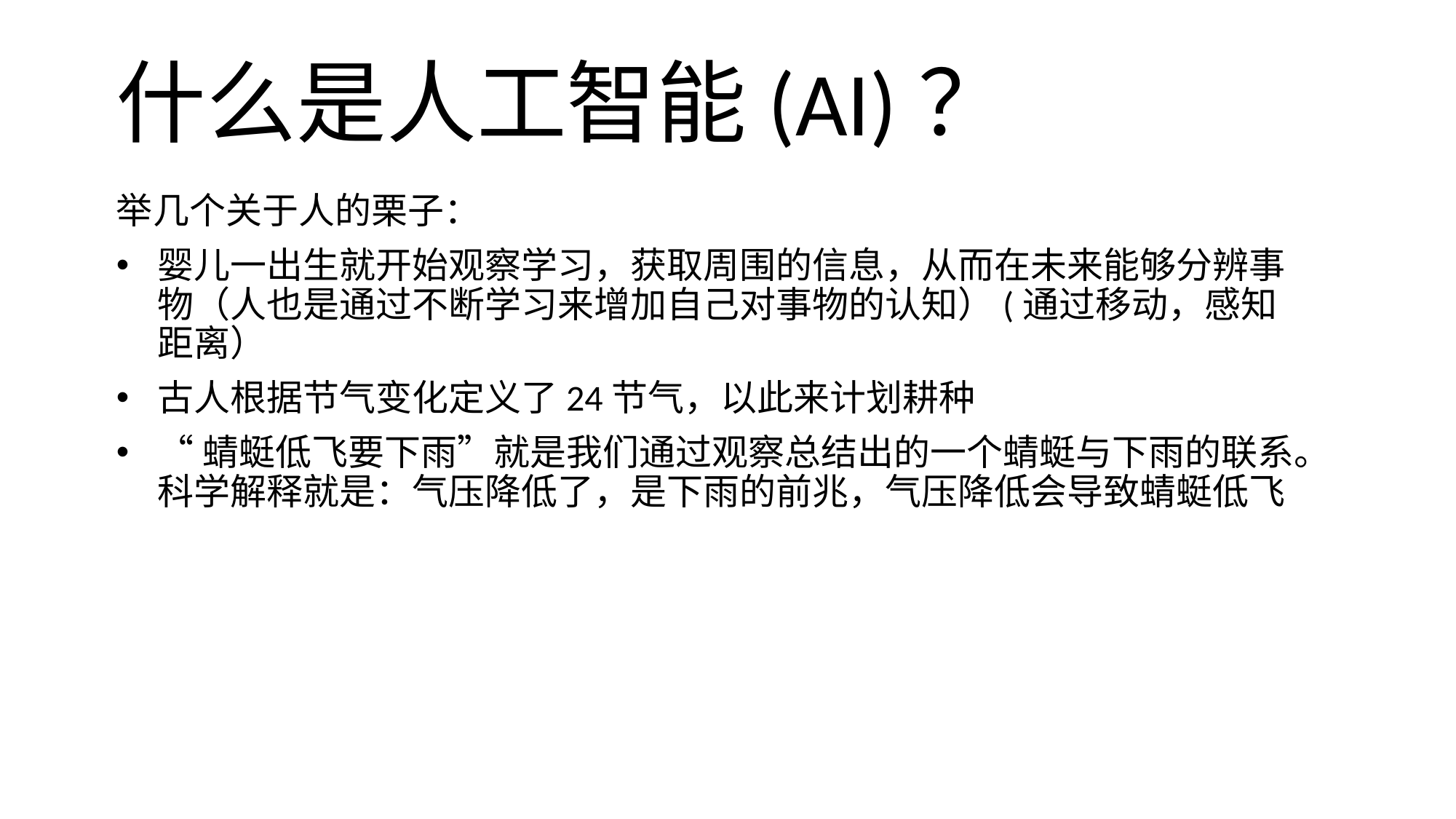

# 什么是人工智能(AI)？
举几个关于人的栗子：
婴儿一出生就开始观察学习，获取周围的信息，从而在未来能够分辨事物（人也是通过不断学习来增加自己对事物的认知）(通过移动，感知距离）
古人根据节气变化定义了24节气，以此来计划耕种
“蜻蜓低飞要下雨”就是我们通过观察总结出的一个蜻蜓与下雨的联系。科学解释就是：气压降低了，是下雨的前兆，气压降低会导致蜻蜓低飞